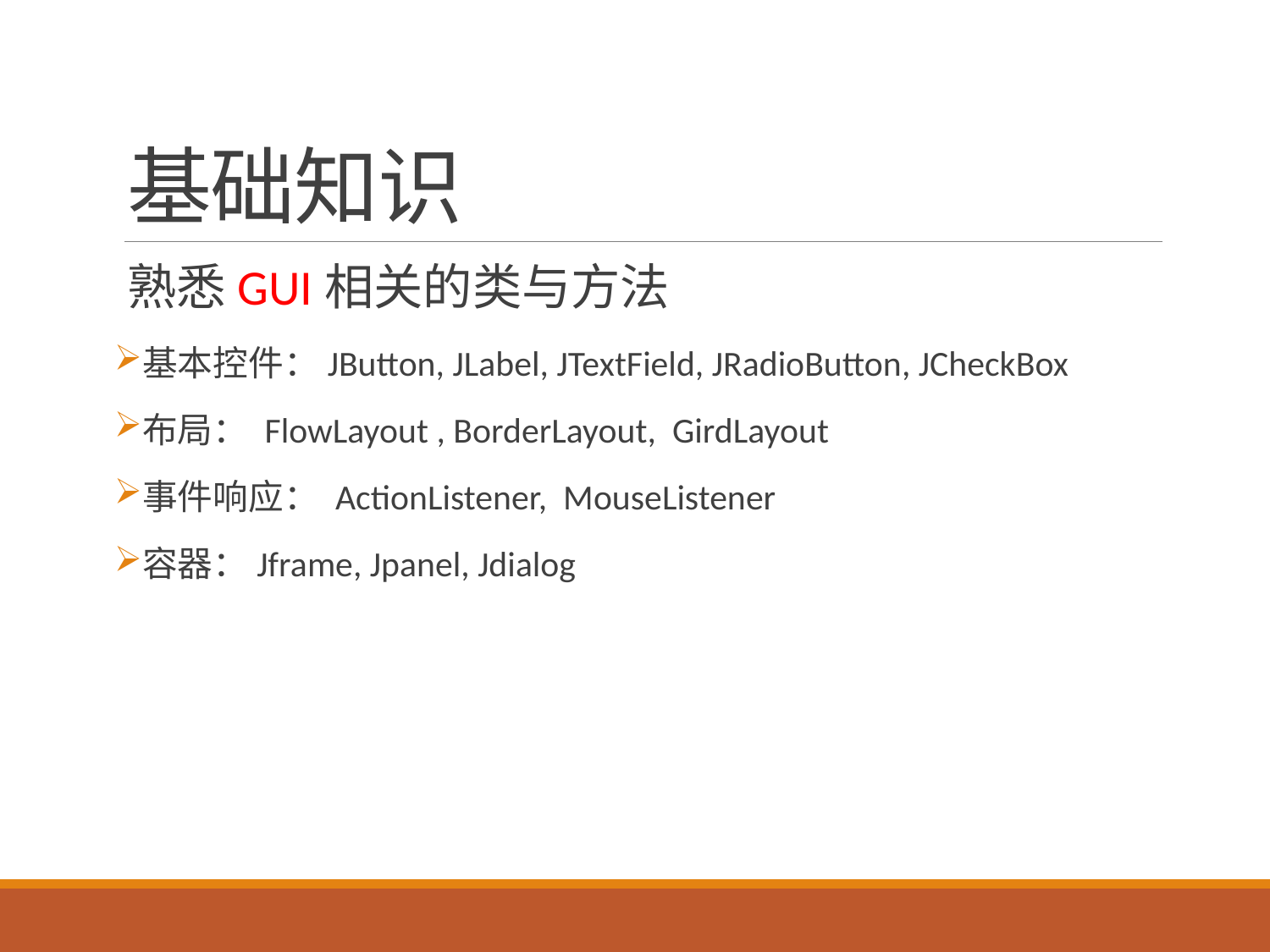

# 基础知识
熟悉GUI相关的类与方法
基本控件：JButton, JLabel, JTextField, JRadioButton, JCheckBox
布局： FlowLayout , BorderLayout,  GirdLayout
事件响应： ActionListener,  MouseListener
容器：Jframe, Jpanel, Jdialog